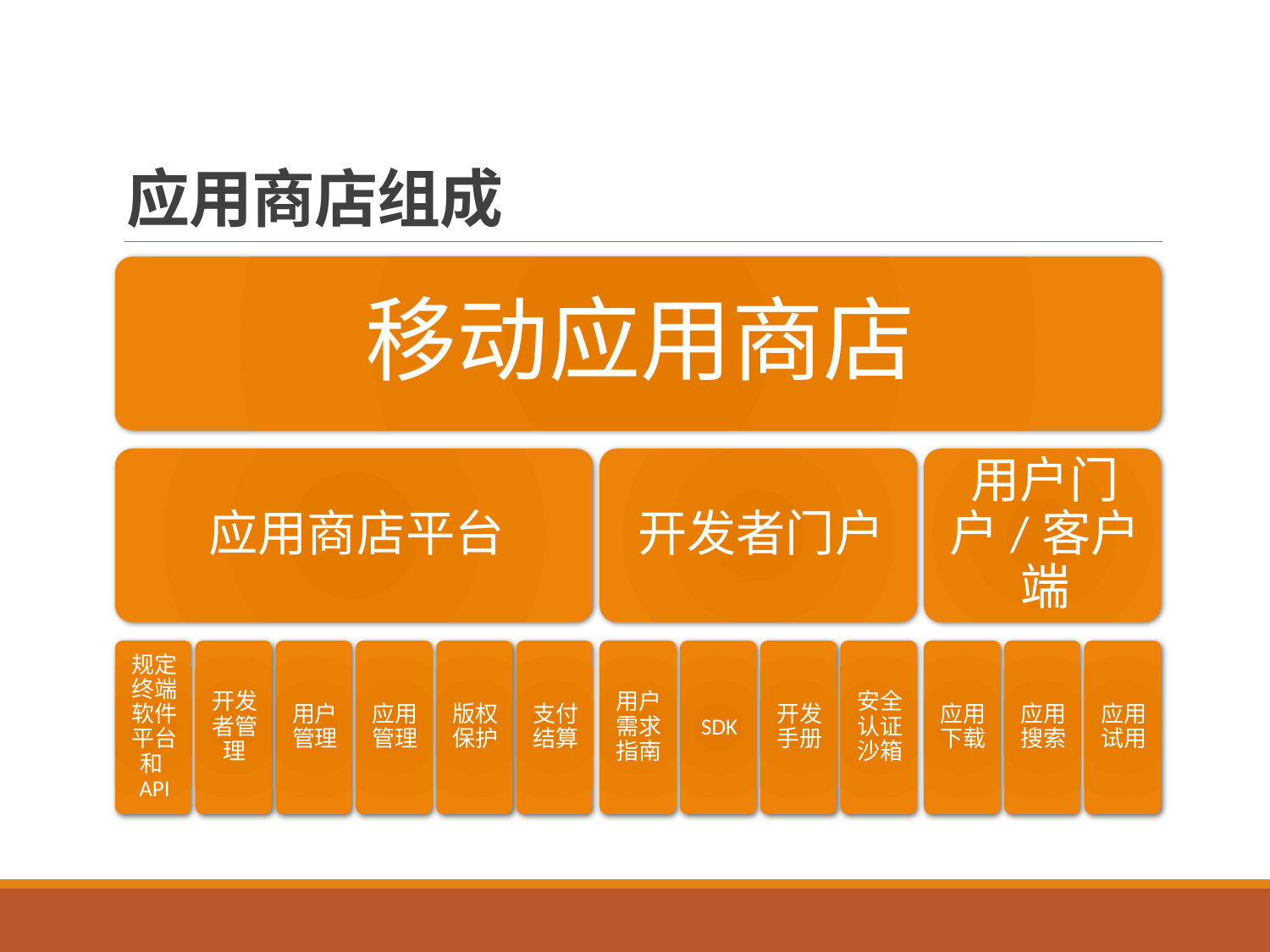

# 应用商店组成
移动应用商店
应用商店平台
规定终端软件平台和API
开发者管理
用户管理
应用管理
版权保护
支付结算
开发者门户
用户需求指南
SDK
开发手册
安全认证沙箱
用户门户/客户端
应用下载
应用搜索
应用试用